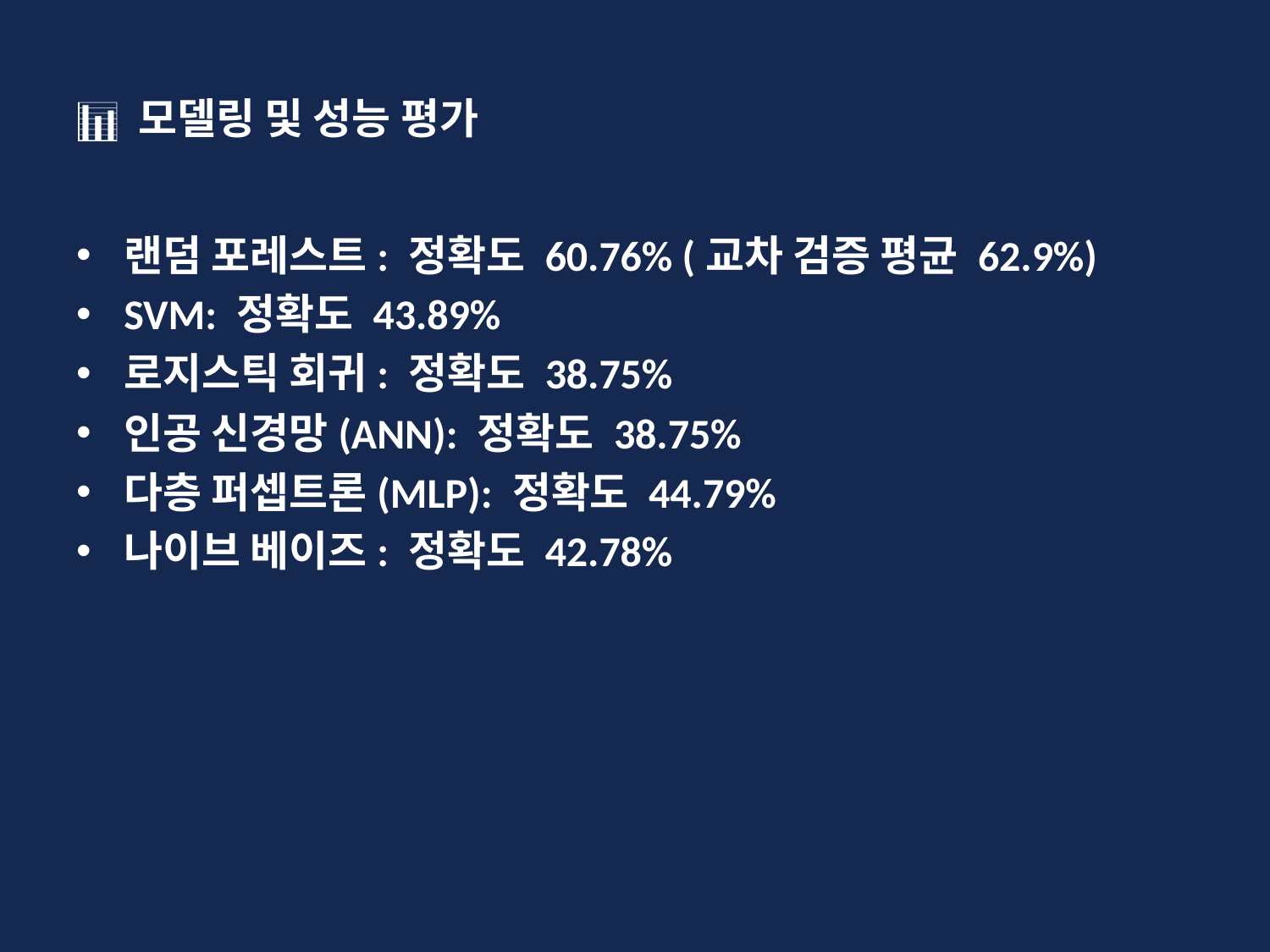

# 📊 모델링 및 성능 평가
랜덤 포레스트: 정확도 60.76% (교차 검증 평균 62.9%)
SVM: 정확도 43.89%
로지스틱 회귀: 정확도 38.75%
인공 신경망(ANN): 정확도 38.75%
다층 퍼셉트론(MLP): 정확도 44.79%
나이브 베이즈: 정확도 42.78%